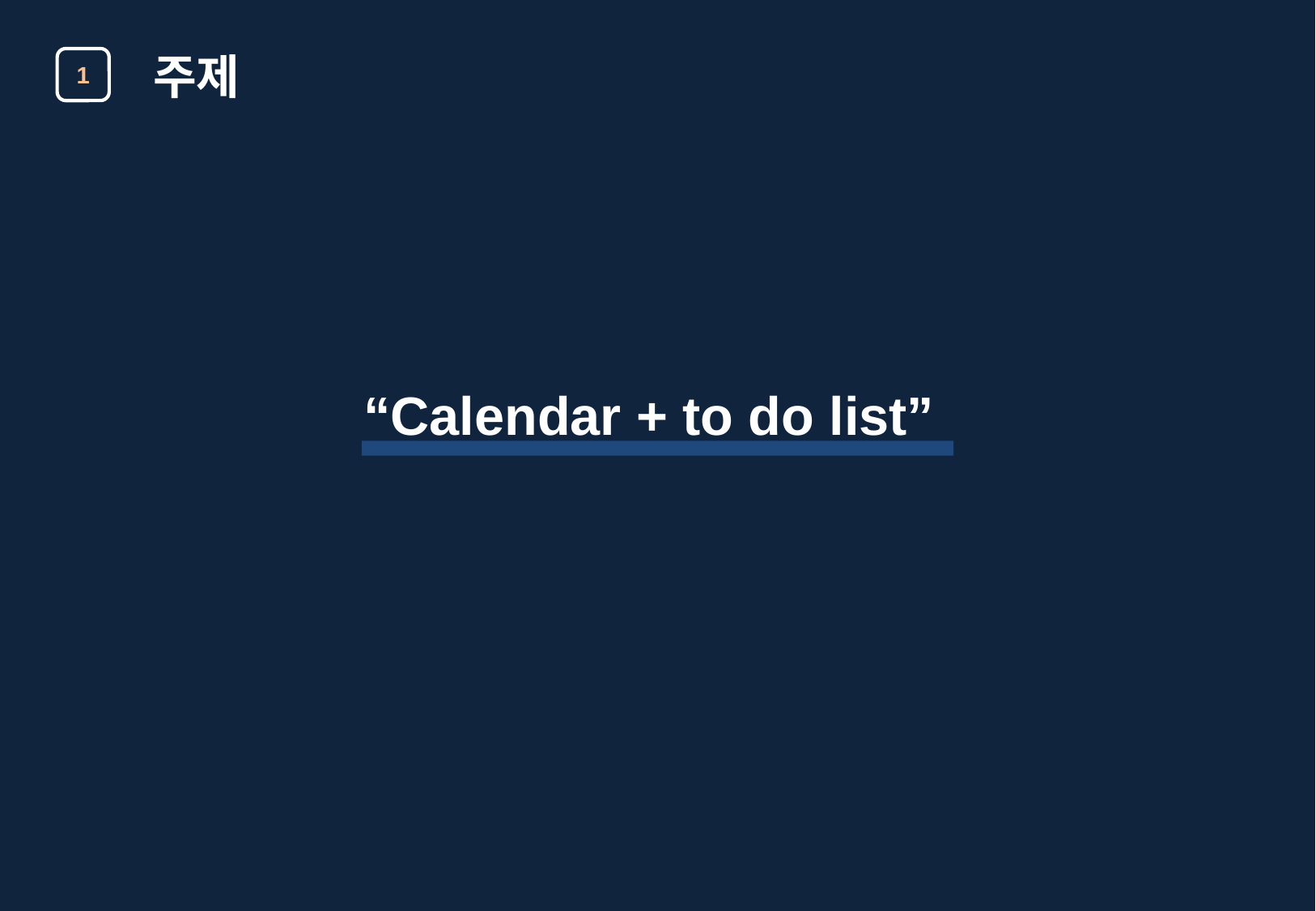

주제
1
“Calendar + to do list”